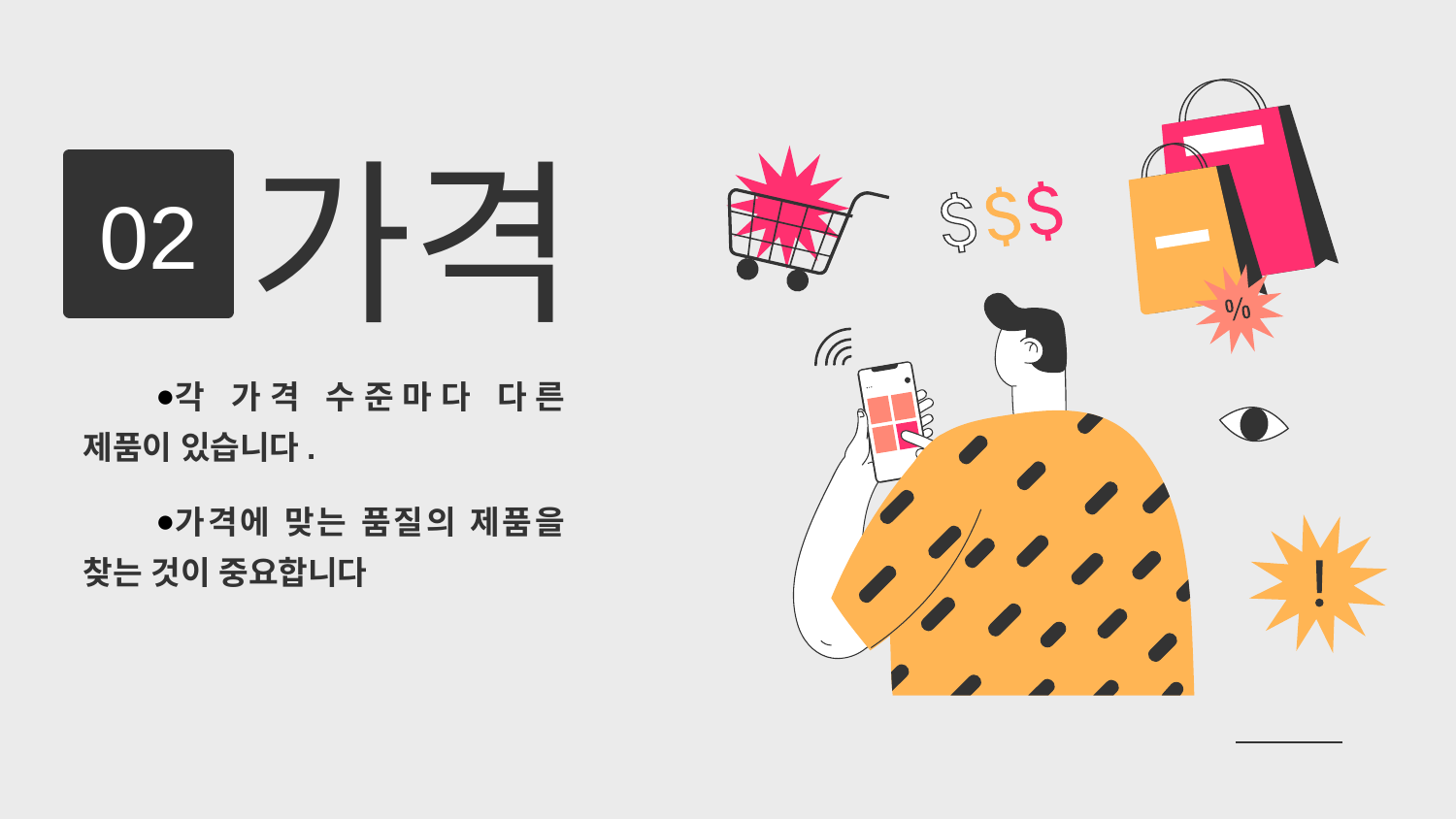

02
# 가격

각 가격 수준마다 다른 제품이 있습니다.
가격에 맞는 품질의 제품을 찾는 것이 중요합니다